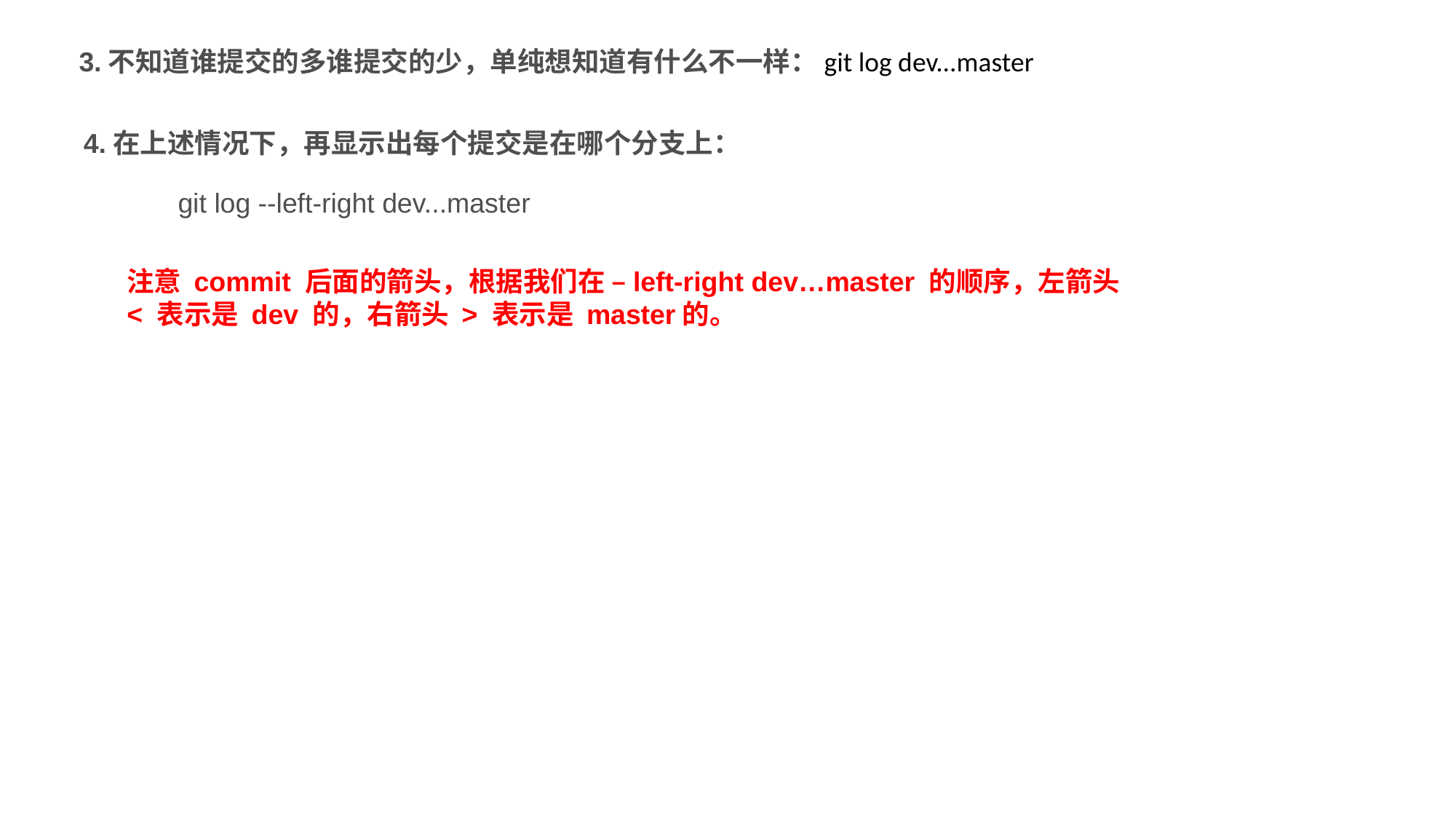

3.不知道谁提交的多谁提交的少，单纯想知道有什么不一样：git log dev...master
4.在上述情况下，再显示出每个提交是在哪个分支上：
git log --left-right dev...master
注意 commit 后面的箭头，根据我们在 –left-right dev…master 的顺序，左箭头 < 表示是 dev 的，右箭头 > 表示是 master的。